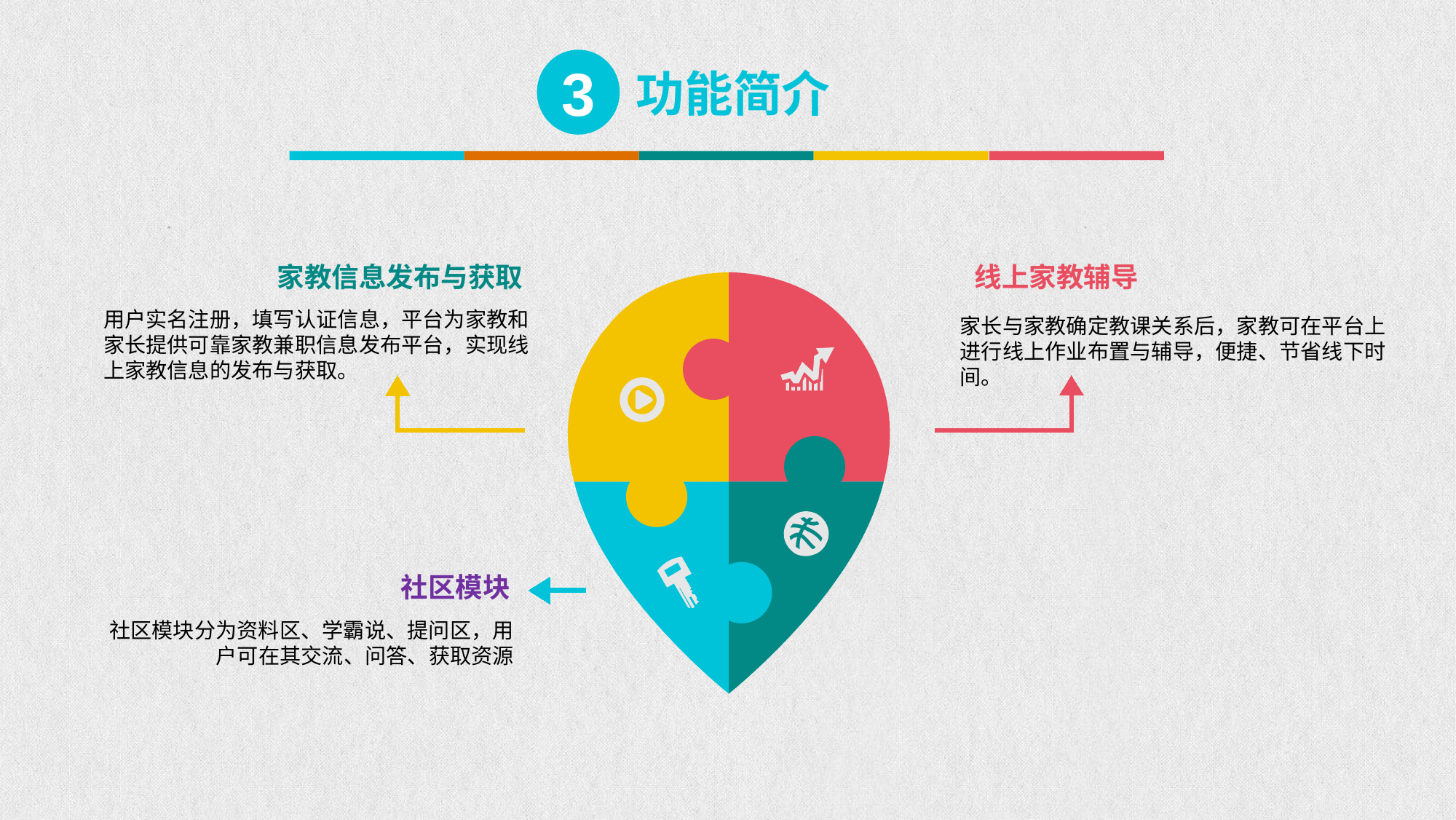

3
功能简介

家教信息发布与获取
用户实名注册，填写认证信息，平台为家教和家长提供可靠家教兼职信息发布平台，实现线上家教信息的发布与获取。
线上家教辅导
家长与家教确定教课关系后，家教可在平台上进行线上作业布置与辅导，便捷、节省线下时间。

社区模块
社区模块分为资料区、学霸说、提问区，用户可在其交流、问答、获取资源